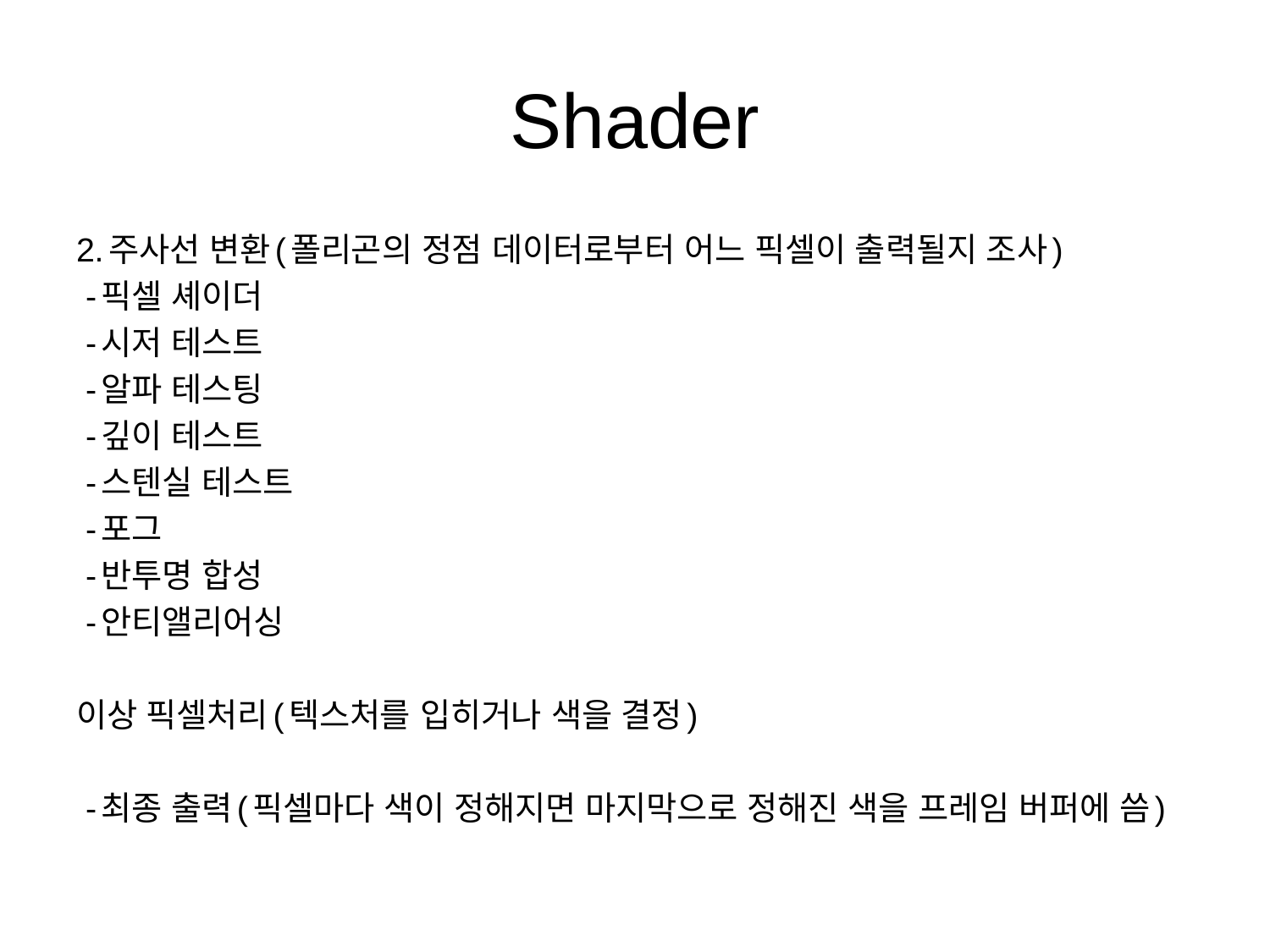

# Shader
2.주사선 변환(폴리곤의 정점 데이터로부터 어느 픽셀이 출력될지 조사)
 -픽셀 셰이더
 -시저 테스트
 -알파 테스팅
 -깊이 테스트
 -스텐실 테스트
 -포그
 -반투명 합성
 -안티앨리어싱

이상 픽셀처리(텍스처를 입히거나 색을 결정)

 -최종 출력(픽셀마다 색이 정해지면 마지막으로 정해진 색을 프레임 버퍼에 씀)